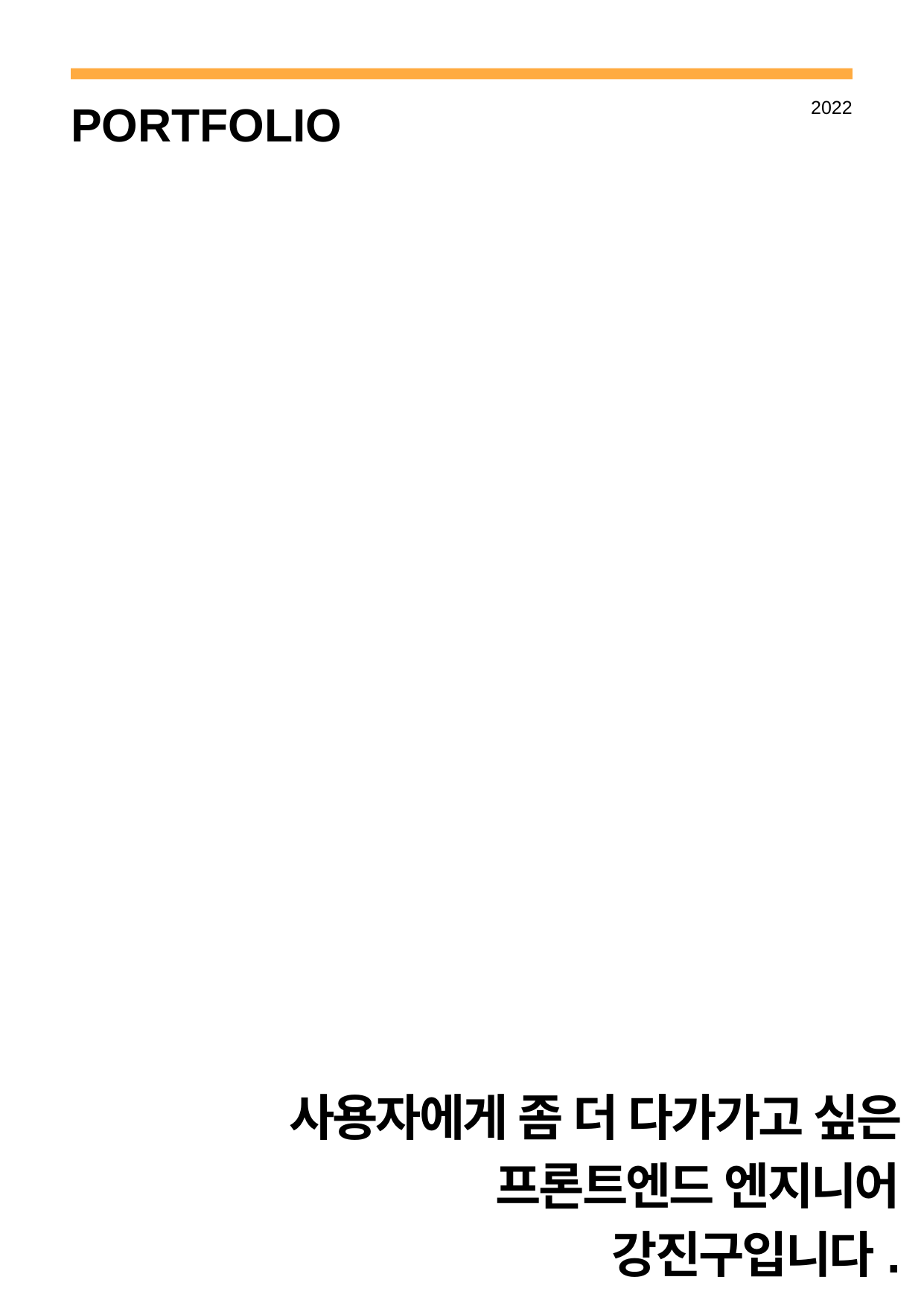

2022
PORTFOLIO
사용자에게 좀 더 다가가고 싶은 프론트엔드 엔지니어
강진구입니다.